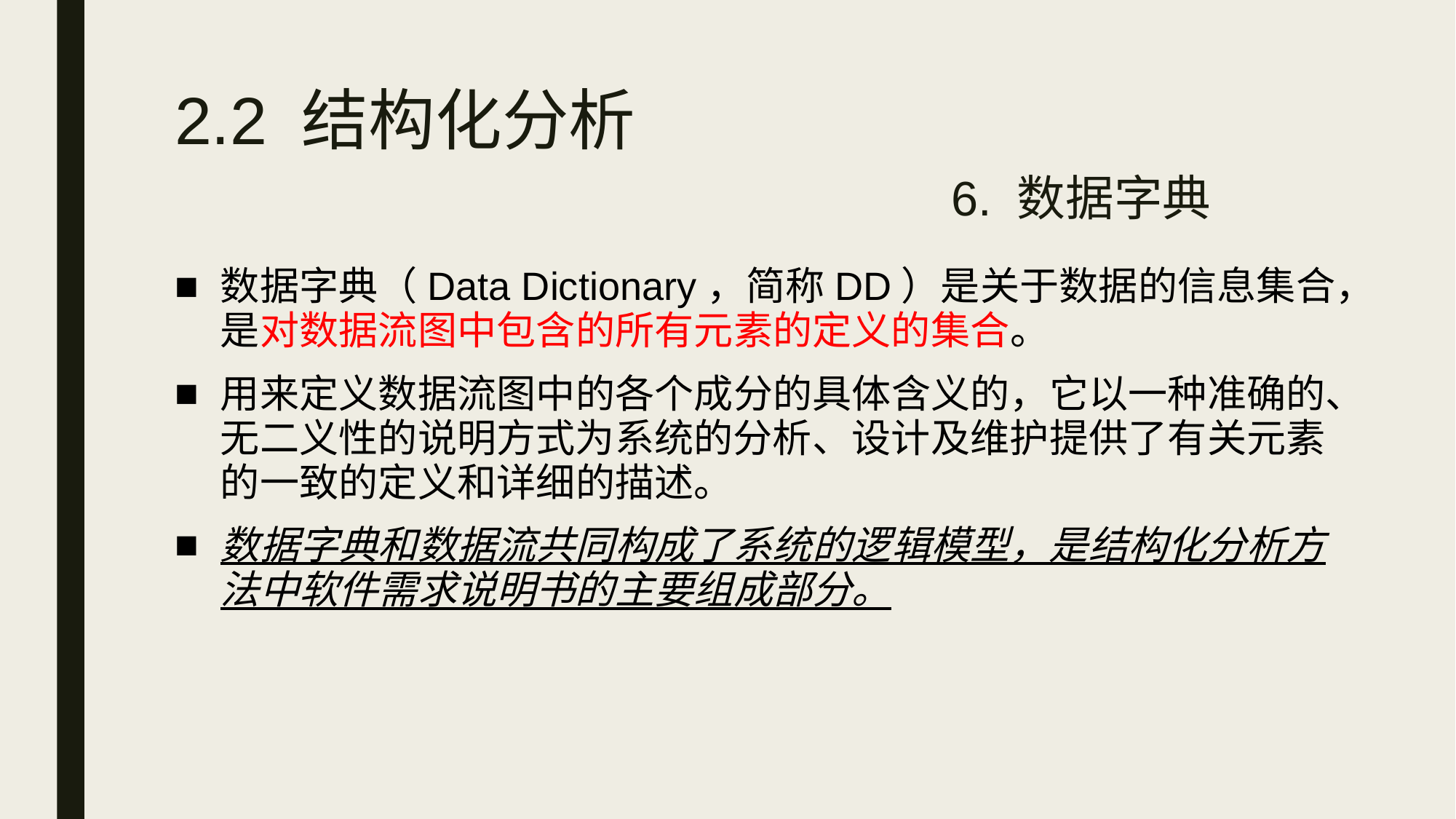

# 2.2 结构化分析 6. 数据字典
数据字典（Data Dictionary，简称DD）是关于数据的信息集合，是对数据流图中包含的所有元素的定义的集合。
用来定义数据流图中的各个成分的具体含义的，它以一种准确的、无二义性的说明方式为系统的分析、设计及维护提供了有关元素的一致的定义和详细的描述。
数据字典和数据流共同构成了系统的逻辑模型，是结构化分析方法中软件需求说明书的主要组成部分。